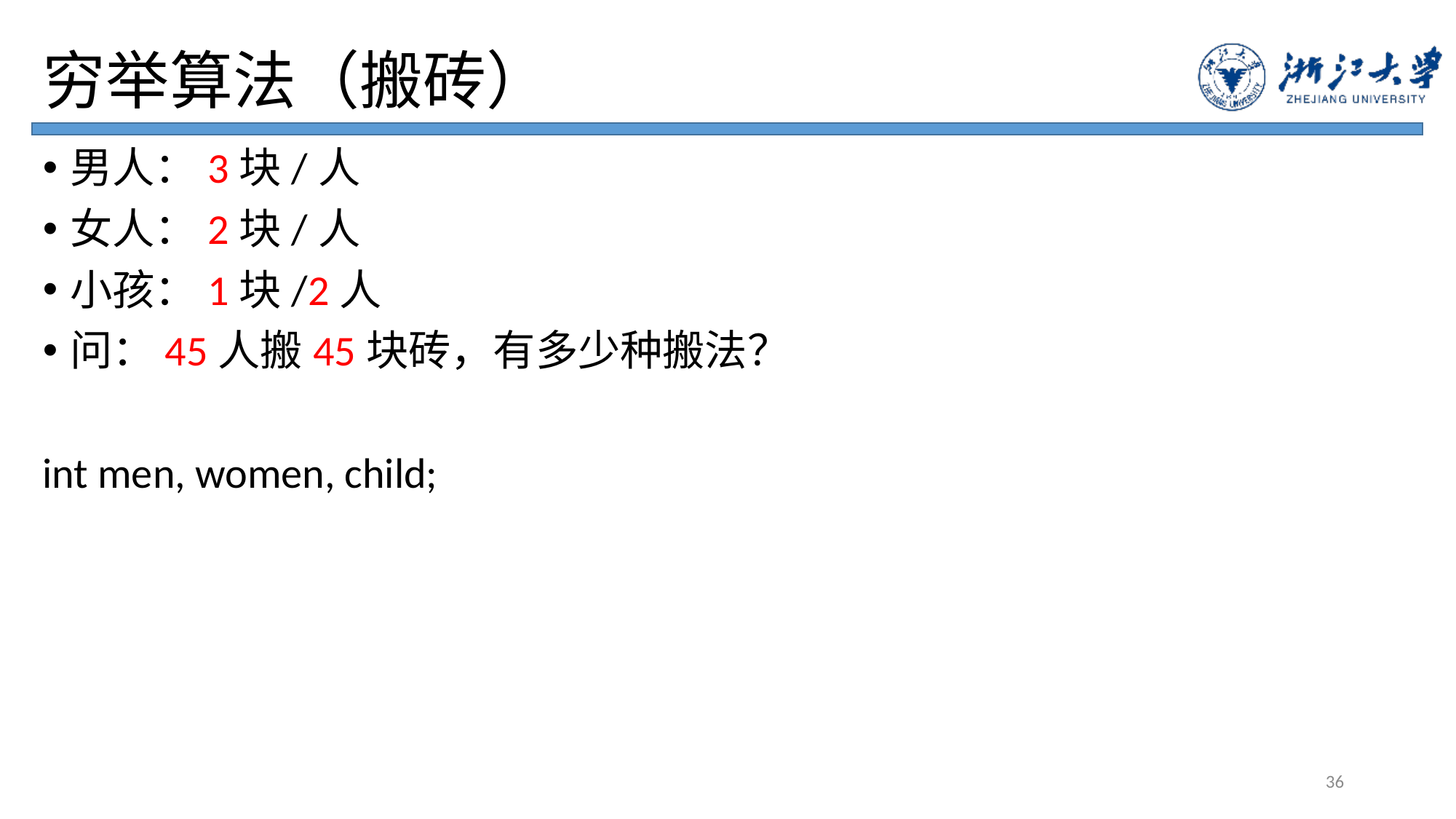

# 穷举算法（搬砖）
男人：3块/人
女人：2块/人
小孩：1块/2人
问：45人搬45块砖，有多少种搬法？

int men, women, child;
36